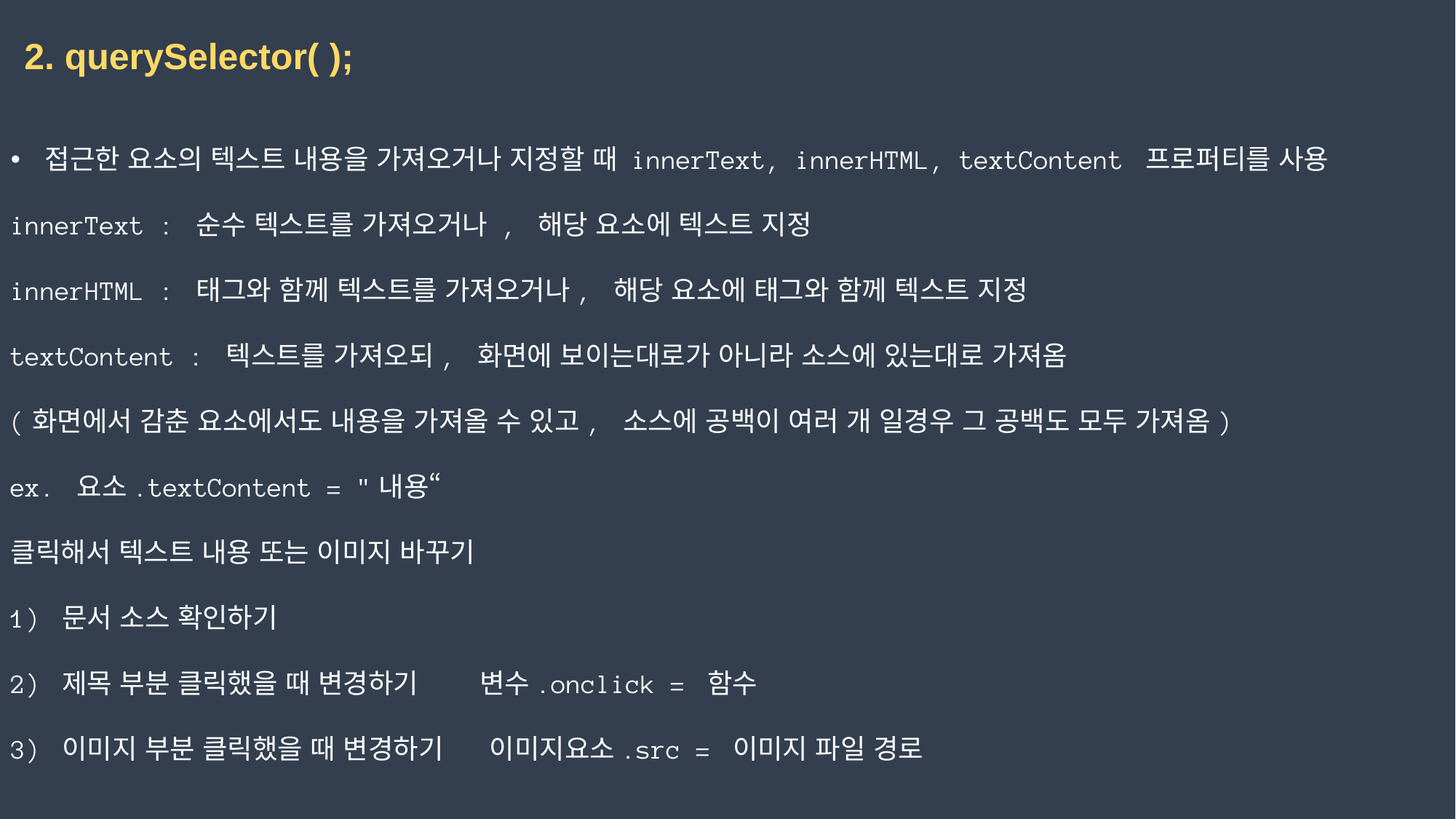

2. querySelector( );
접근한 요소의 텍스트 내용을 가져오거나 지정할 때 innerText, innerHTML, textContent 프로퍼티를 사용
innerText : 순수 텍스트를 가져오거나 , 해당 요소에 텍스트 지정
innerHTML : 태그와 함께 텍스트를 가져오거나, 해당 요소에 태그와 함께 텍스트 지정
textContent : 텍스트를 가져오되, 화면에 보이는대로가 아니라 소스에 있는대로 가져옴
(화면에서 감춘 요소에서도 내용을 가져올 수 있고, 소스에 공백이 여러 개 일경우 그 공백도 모두 가져옴)
ex. 요소.textContent = "내용“
클릭해서 텍스트 내용 또는 이미지 바꾸기
1) 문서 소스 확인하기
2) 제목 부분 클릭했을 때 변경하기        변수.onclick = 함수
3) 이미지 부분 클릭했을 때 변경하기      이미지요소.src = 이미지 파일 경로
2023-03-14
권민지